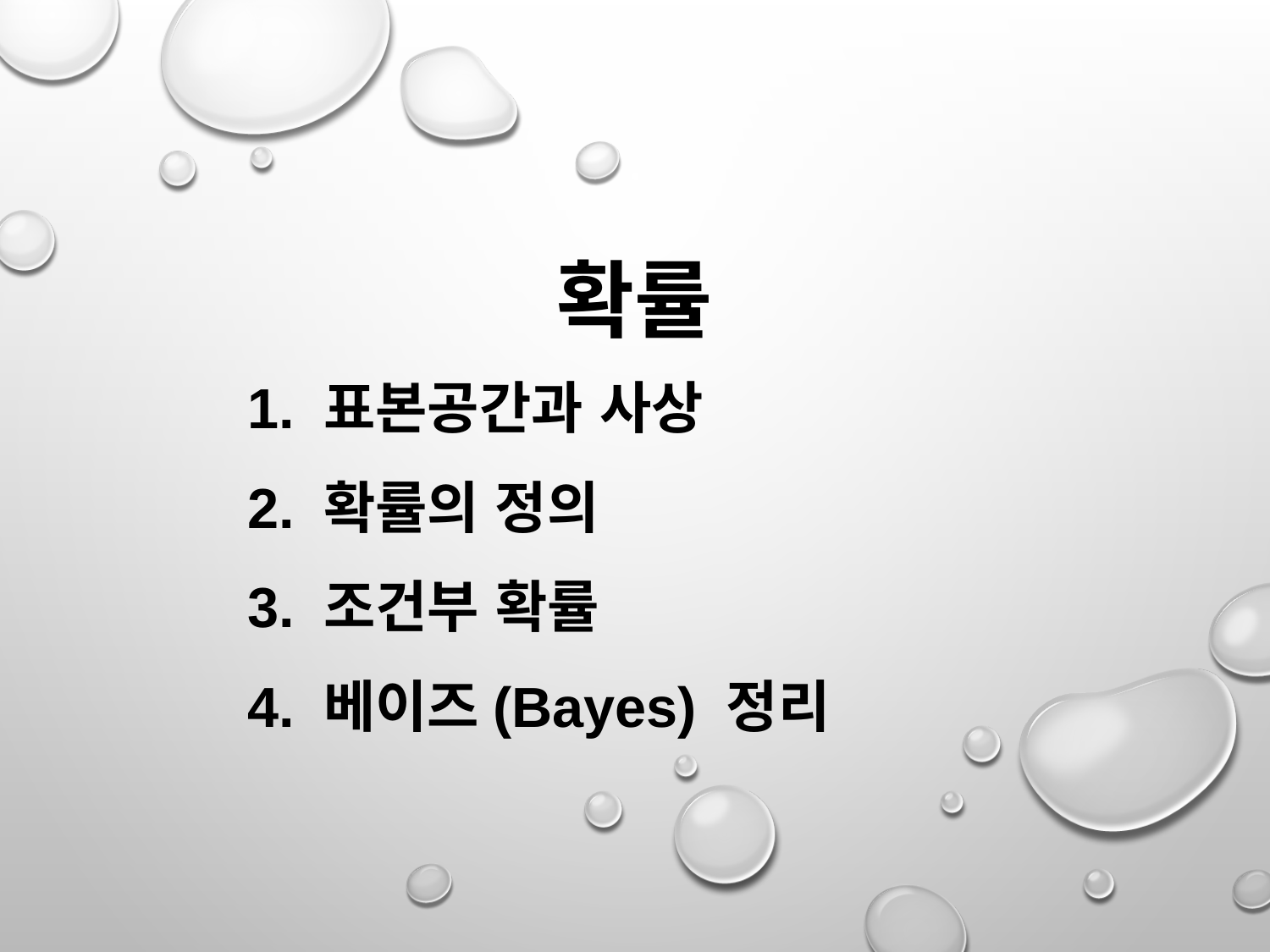

# 확률
1. 표본공간과 사상
2. 확률의 정의
3. 조건부 확률
4. 베이즈(Bayes) 정리